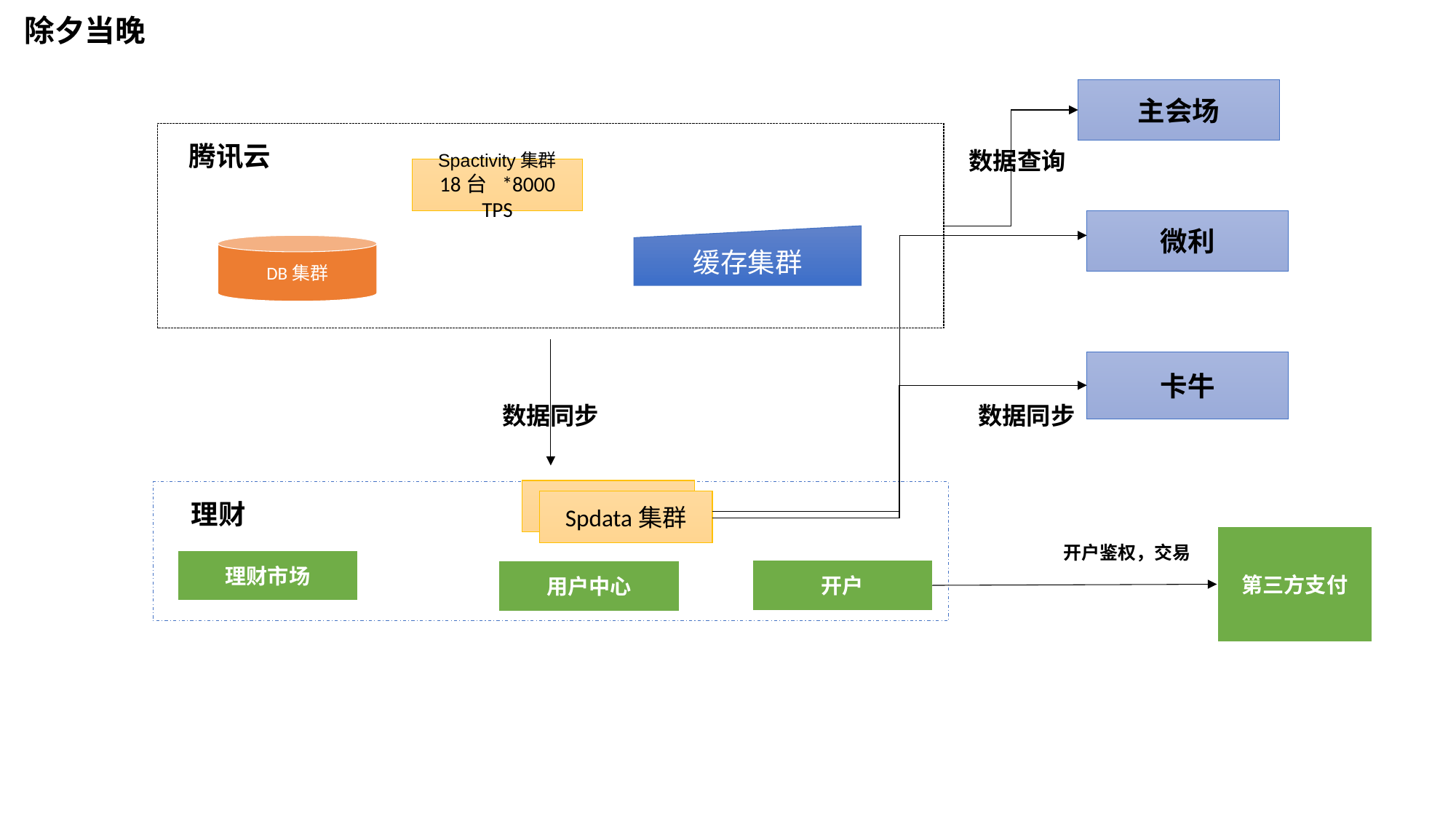

除夕当晚
主会场

腾讯云讯云
数据查询
Spactivity集群
18台  *8000 TPS
微利
缓存集群
DB集群
卡牛
数据同步
数据同步
spdata

Spdata集群
理财
第三方支付
开户鉴权，交易
理财市场
开户
用户中心